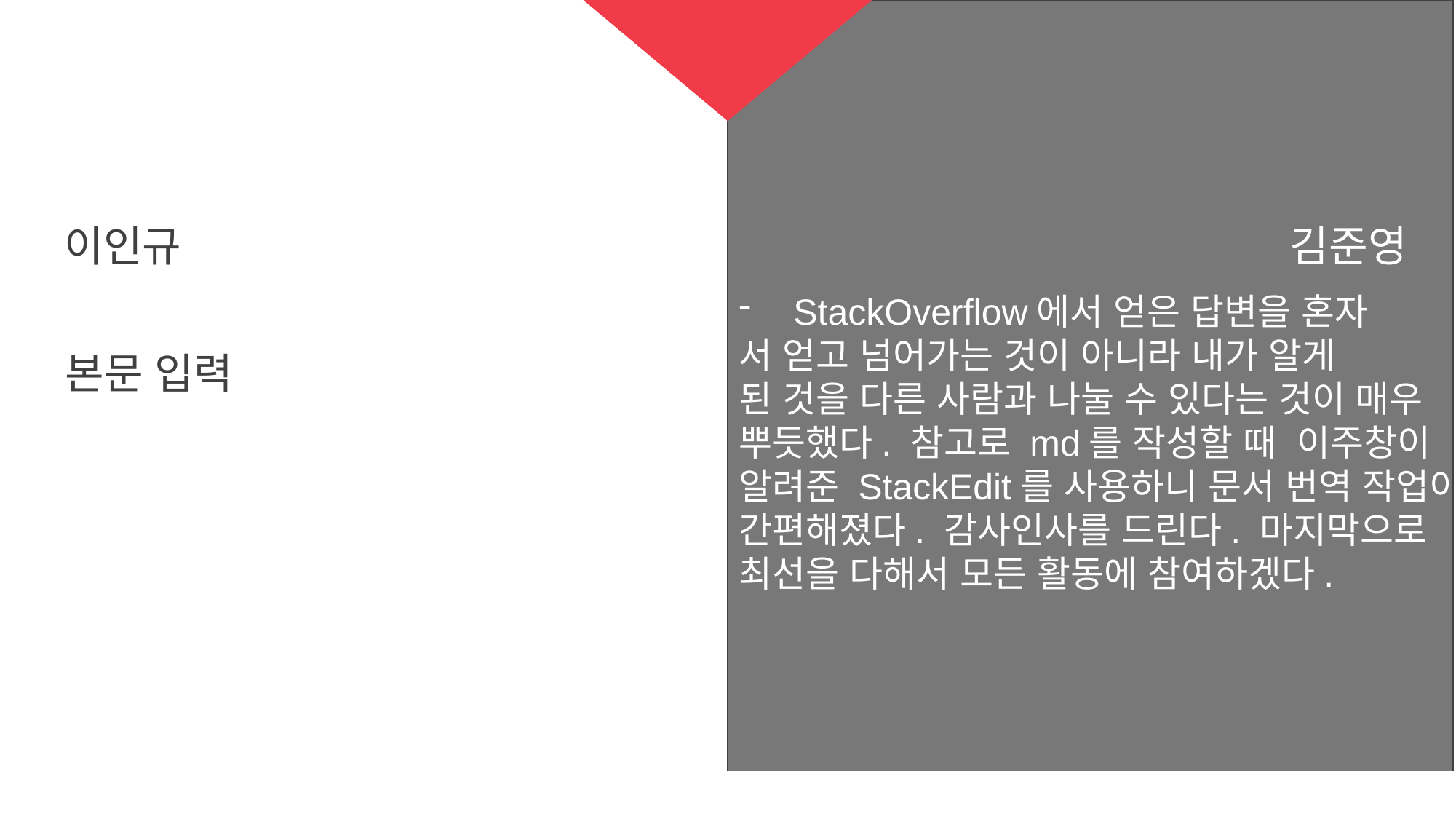

이인규
김준영
StackOverflow에서 얻은 답변을 혼자
서 얻고 넘어가는 것이 아니라 내가 알게
된 것을 다른 사람과 나눌 수 있다는 것이 매우
뿌듯했다. 참고로 md를 작성할 때  이주창이
알려준 StackEdit를 사용하니 문서 번역 작업이
간편해졌다. 감사인사를 드린다. 마지막으로
최선을 다해서 모든 활동에 참여하겠다.
본문 입력